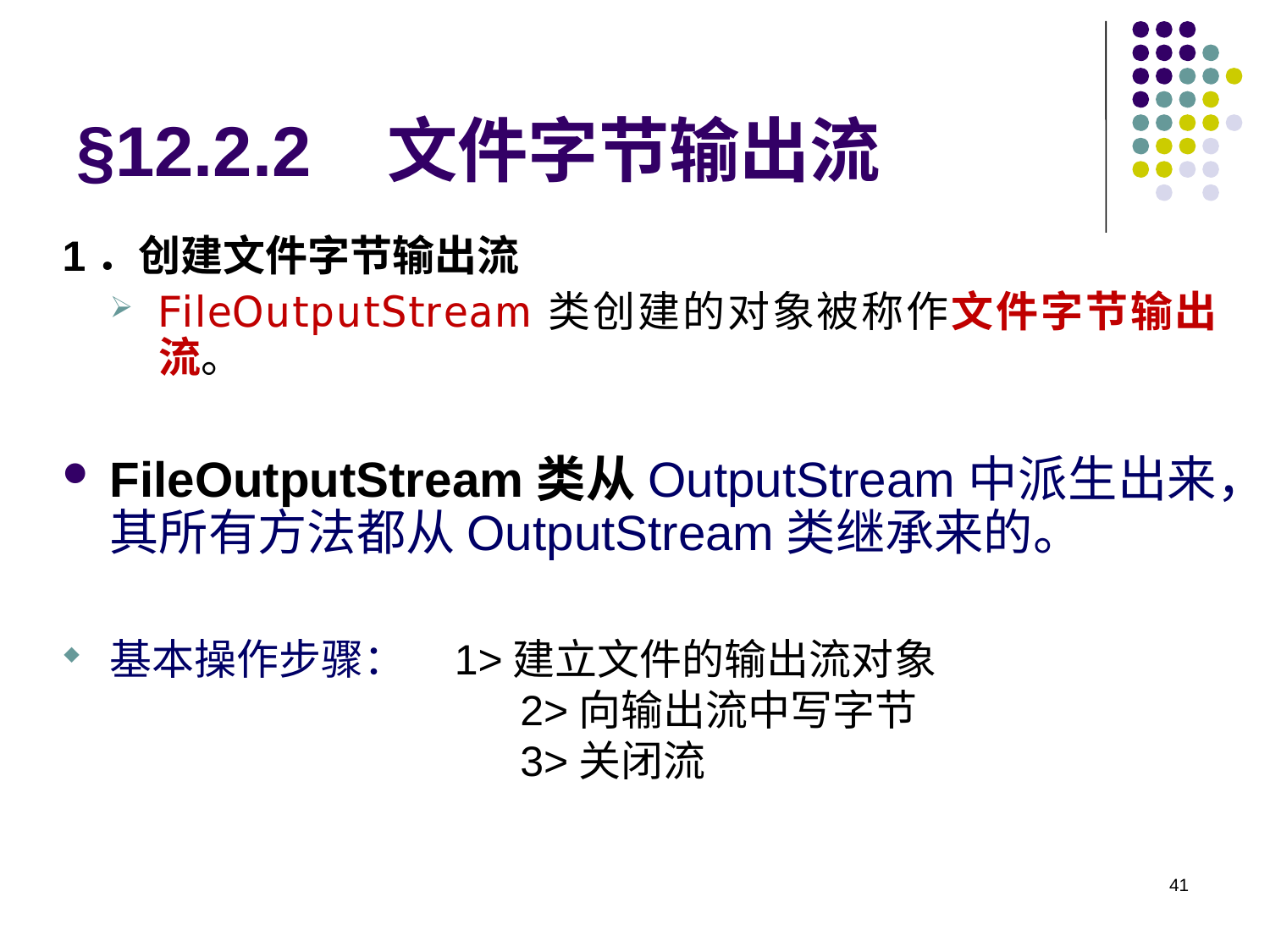

# §12.2.2   文件字节输出流
1．创建文件字节输出流
FileOutputStream类创建的对象被称作文件字节输出流。

FileOutputStream类从OutputStream中派生出来，其所有方法都从OutputStream类继承来的。

基本操作步骤：    1>建立文件的输出流对象
			  2>向输出流中写字节
			  3>关闭流
41